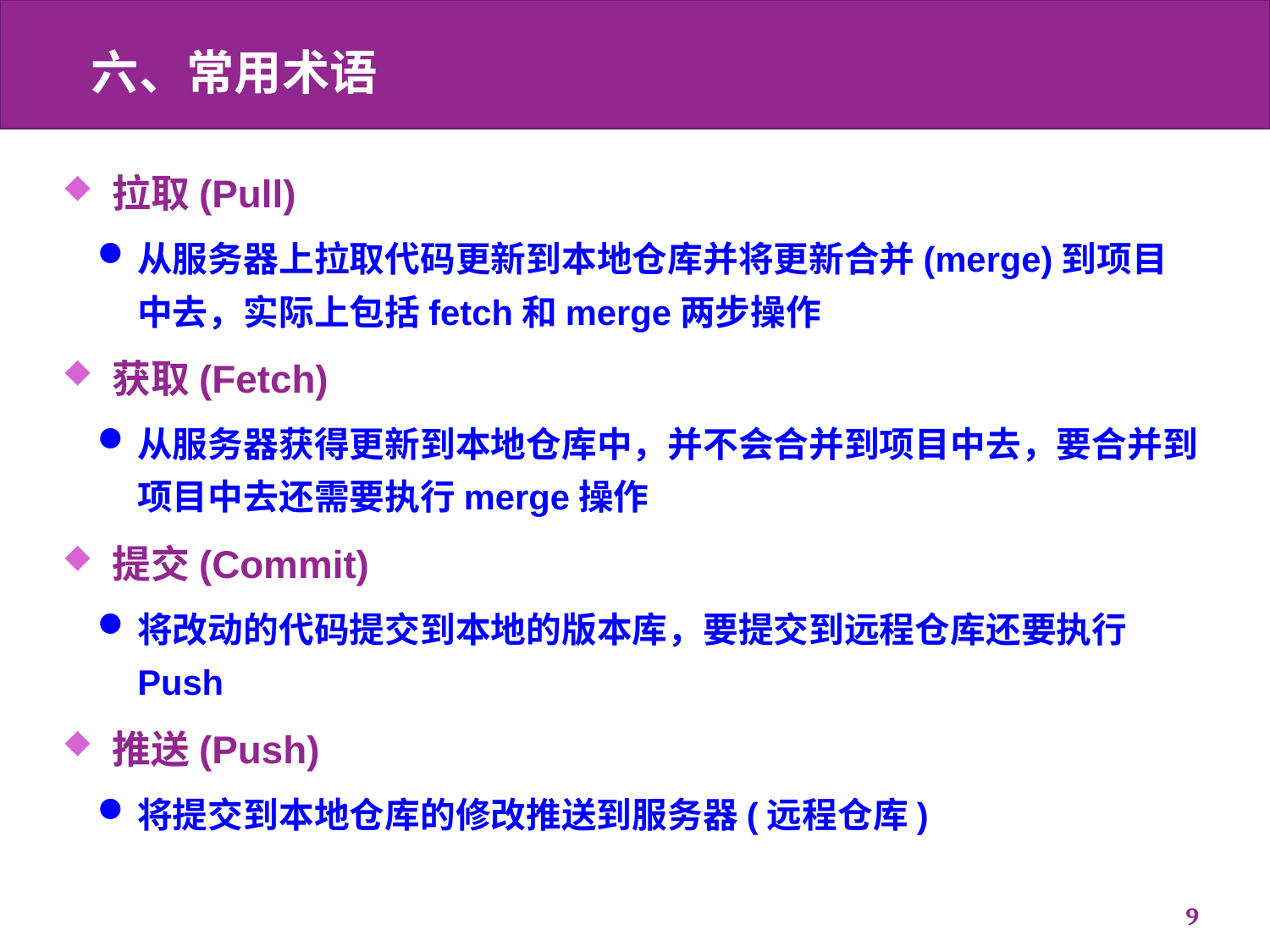

# 六、常用术语
拉取(Pull)
从服务器上拉取代码更新到本地仓库并将更新合并(merge)到项目中去，实际上包括fetch和merge两步操作
获取(Fetch)
从服务器获得更新到本地仓库中，并不会合并到项目中去，要合并到项目中去还需要执行merge操作
提交(Commit)
将改动的代码提交到本地的版本库，要提交到远程仓库还要执行Push
推送(Push)
将提交到本地仓库的修改推送到服务器(远程仓库)
9